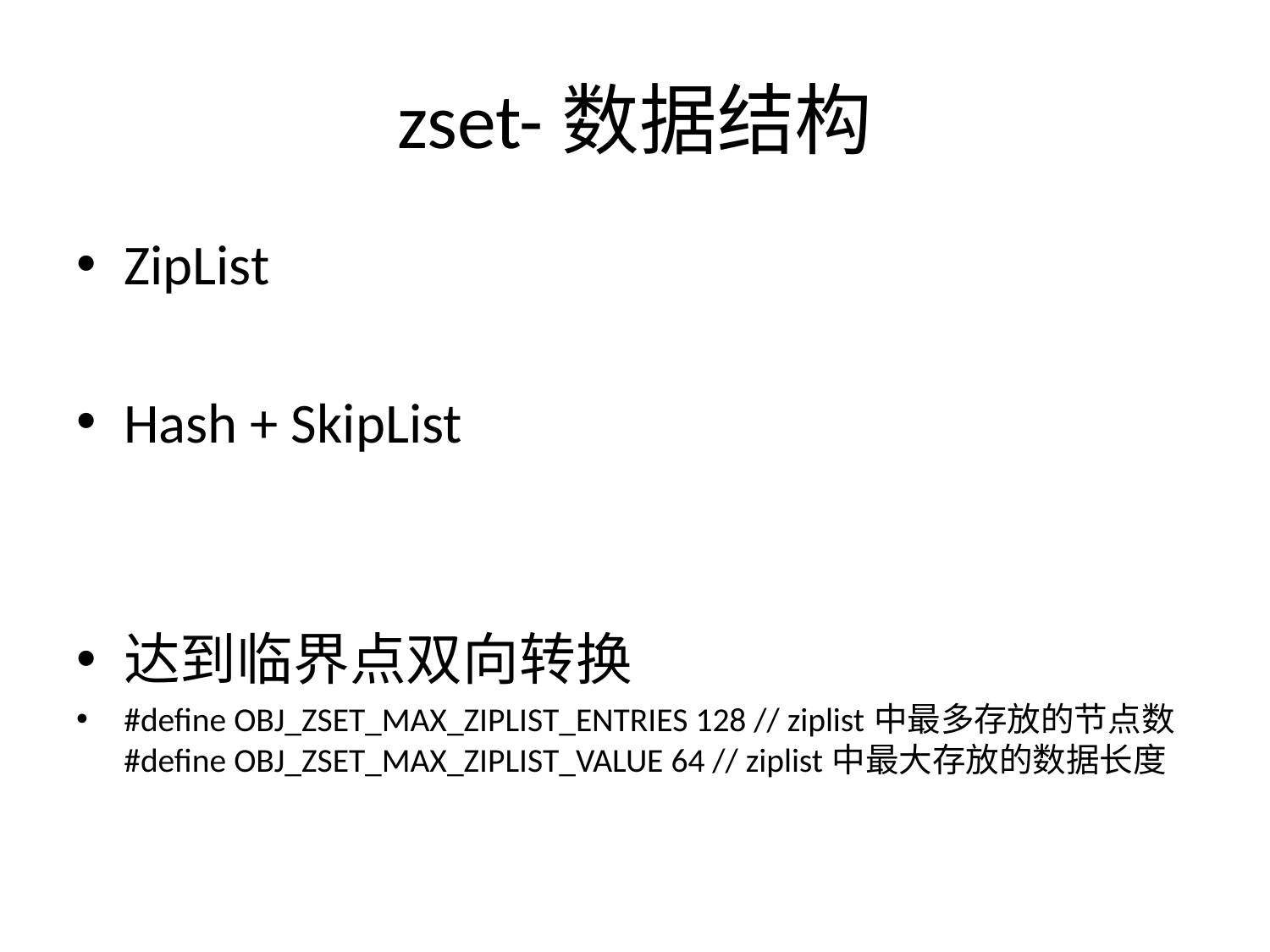

# zset-数据结构
ZipList

Hash + SkipList

达到临界点双向转换
#define OBJ_ZSET_MAX_ZIPLIST_ENTRIES 128 // ziplist中最多存放的节点数 #define OBJ_ZSET_MAX_ZIPLIST_VALUE 64 // ziplist中最大存放的数据长度